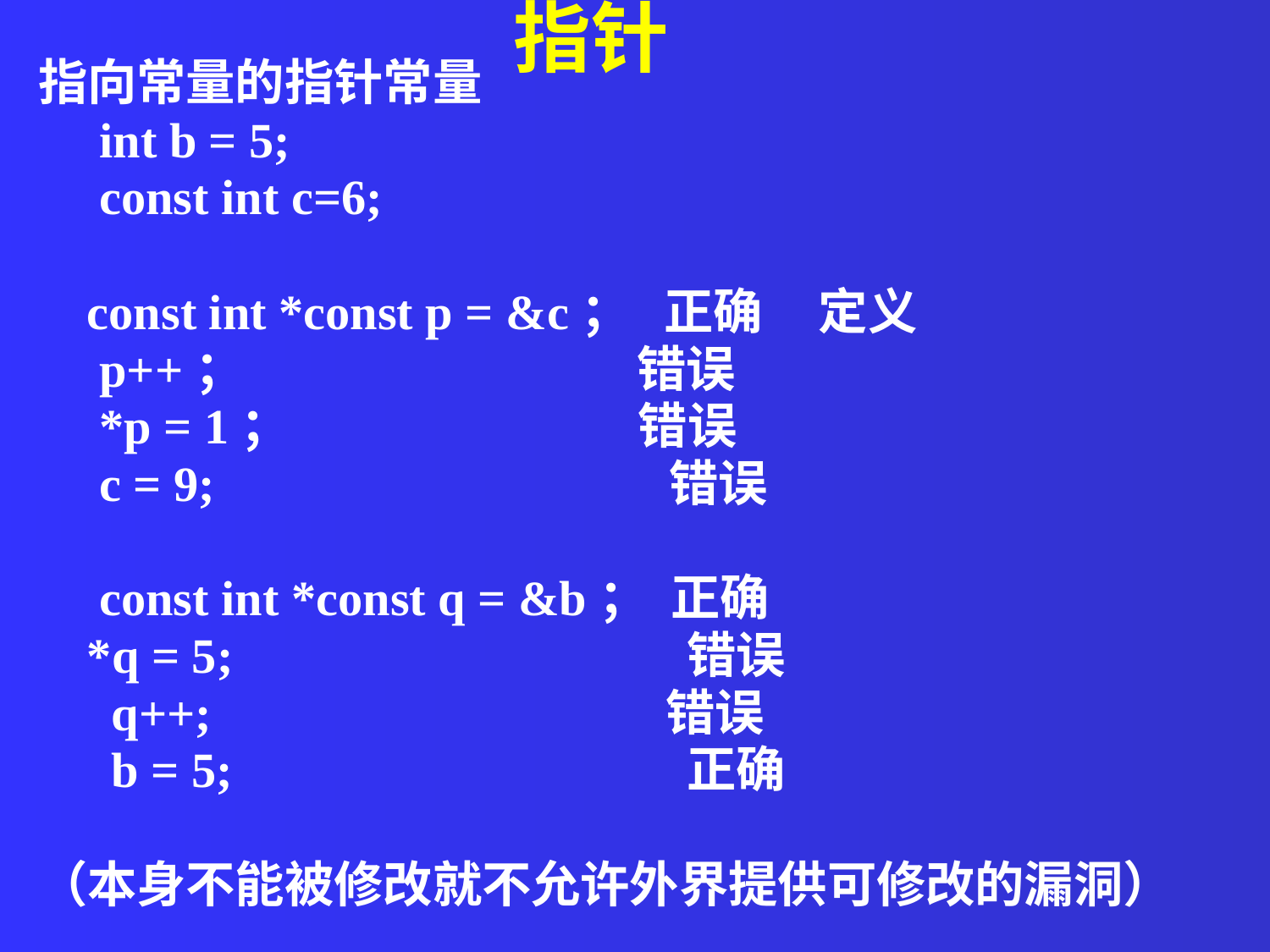

指针
指向常量的指针常量
     int b = 5;
     const int c=6;

    const int *const p = &c；   正确     定义
     p++；                                   错误
     *p = 1；                               错误
     c = 9;                                    错误

     const int *const q = &b；  正确
    *q = 5;                                    错误
      q++;                                    错误
      b = 5;                                    正确

（本身不能被修改就不允许外界提供可修改的漏洞）